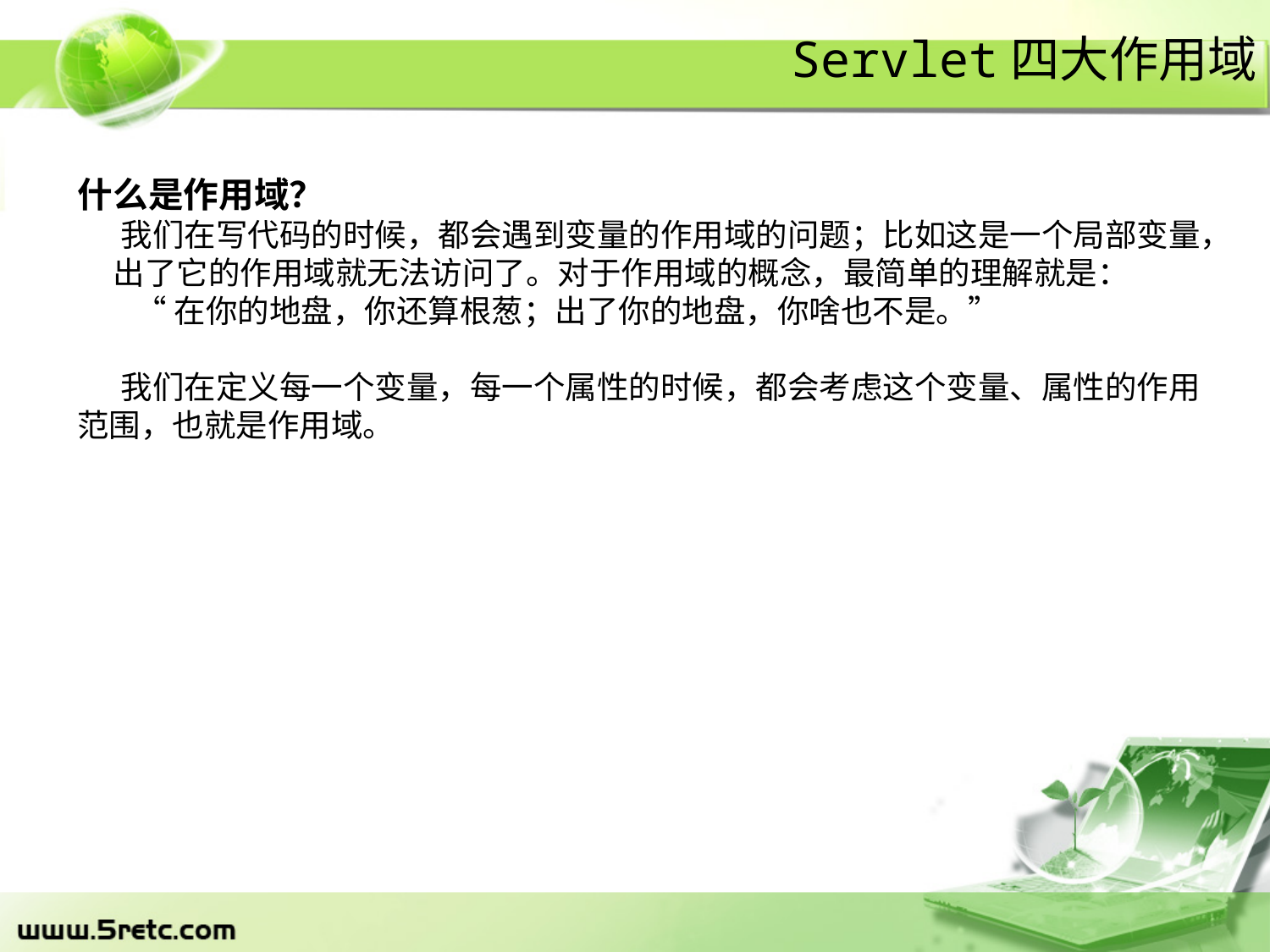

# Servlet四大作用域
什么是作用域？
     我们在写代码的时候，都会遇到变量的作用域的问题；比如这是一个局部变量，     出了它的作用域就无法访问了。对于作用域的概念，最简单的理解就是：
        “在你的地盘，你还算根葱；出了你的地盘，你啥也不是。”

     我们在定义每一个变量，每一个属性的时候，都会考虑这个变量、属性的作用范围，也就是作用域。